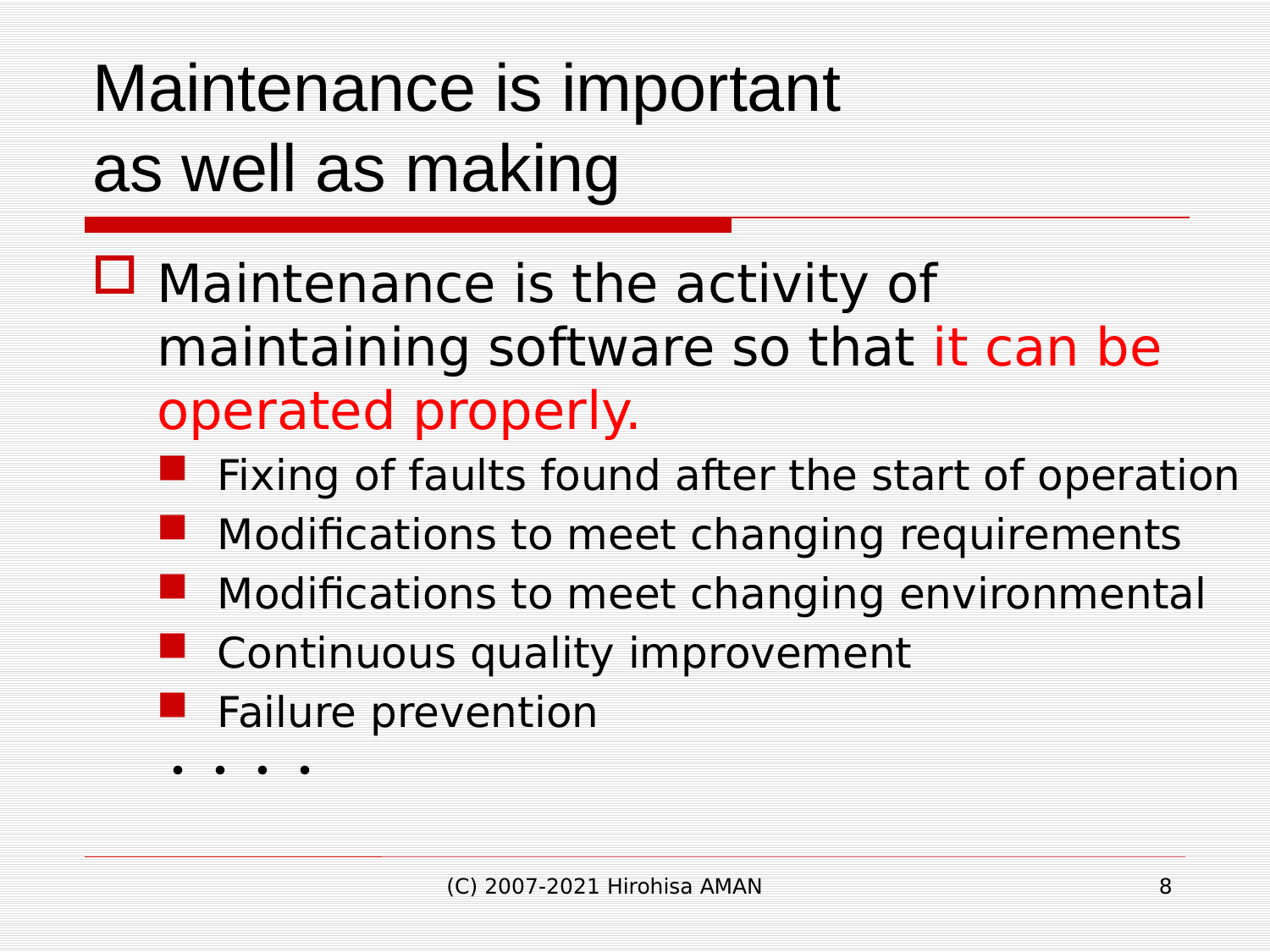

# Maintenance is important as well as making
Maintenance is the activity of maintaining software so that it can be operated properly.
Fixing of faults found after the start of operation
Modifications to meet changing requirements
Modifications to meet changing environmental
Continuous quality improvement
Failure prevention
・・・・
(C) 2007-2021 Hirohisa AMAN
8